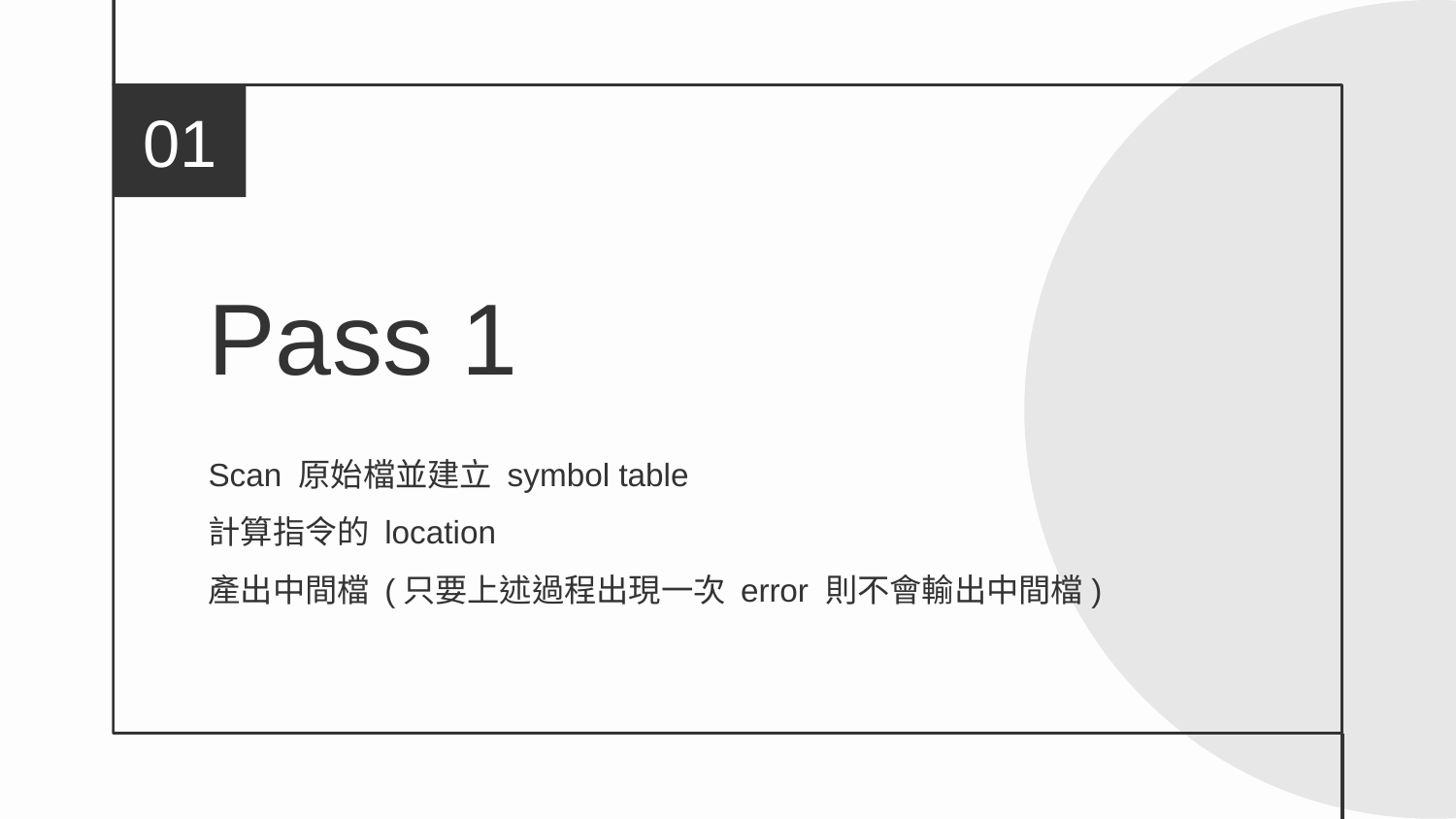

01
# Pass 1
Scan 原始檔並建立 symbol table
計算指令的 location
產出中間檔 (只要上述過程出現一次 error 則不會輸出中間檔)